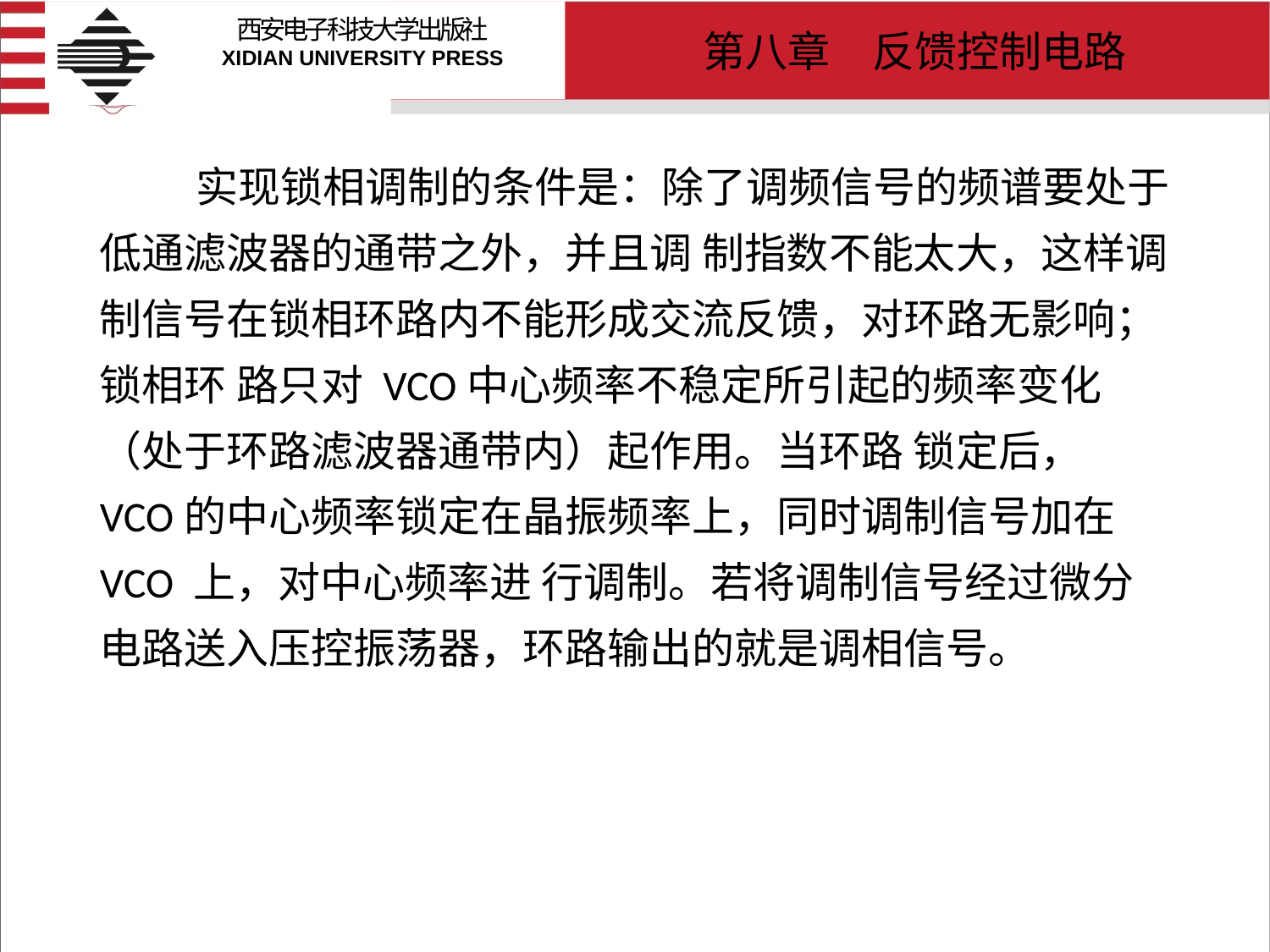

# 实现锁相调制的条件是：除了调频信号的频谱要处于低通滤波器的通带之外，并且调 制指数不能太大，这样调制信号在锁相环路内不能形成交流反馈，对环路无影响；锁相环 路只对 VCO中心频率不稳定所引起的频率变化（处于环路滤波器通带内）起作用。当环路 锁定后， VCO的中心频率锁定在晶振频率上，同时调制信号加在 VCO 上，对中心频率进 行调制。若将调制信号经过微分电路送入压控振荡器，环路输出的就是调相信号。